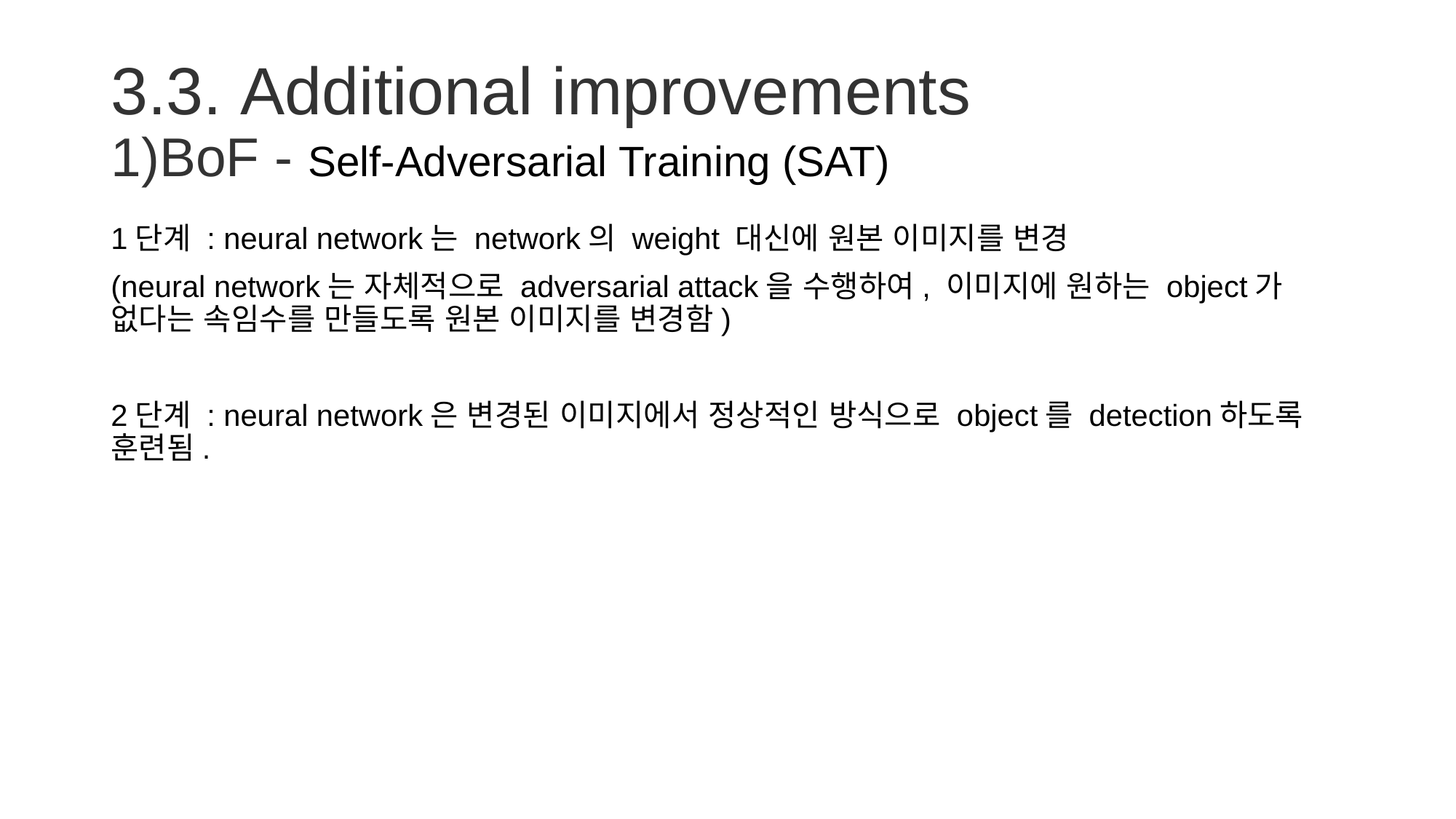

# 3.3. Additional improvements 1)BoF - Self-Adversarial Training (SAT)
1단계 : neural network는 network의 weight 대신에 원본 이미지를 변경
(neural network는 자체적으로 adversarial attack을 수행하여, 이미지에 원하는 object가 없다는 속임수를 만들도록 원본 이미지를 변경함)

2단계 : neural network은 변경된 이미지에서 정상적인 방식으로 object를 detection하도록 훈련됨.